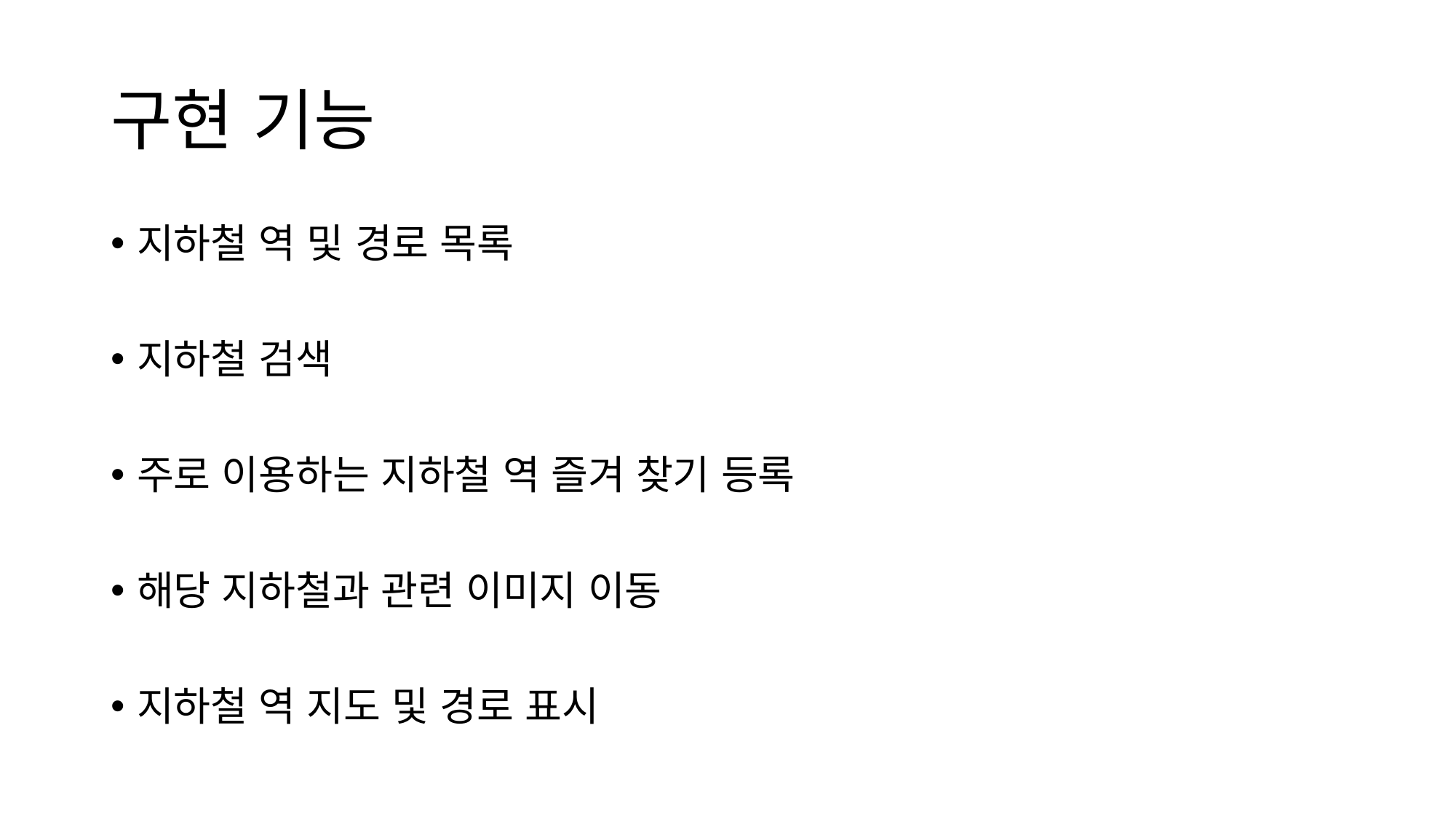

# 구현 기능
지하철 역 및 경로 목록

지하철 검색

주로 이용하는 지하철 역 즐겨 찾기 등록

해당 지하철과 관련 이미지 이동

지하철 역 지도 및 경로 표시